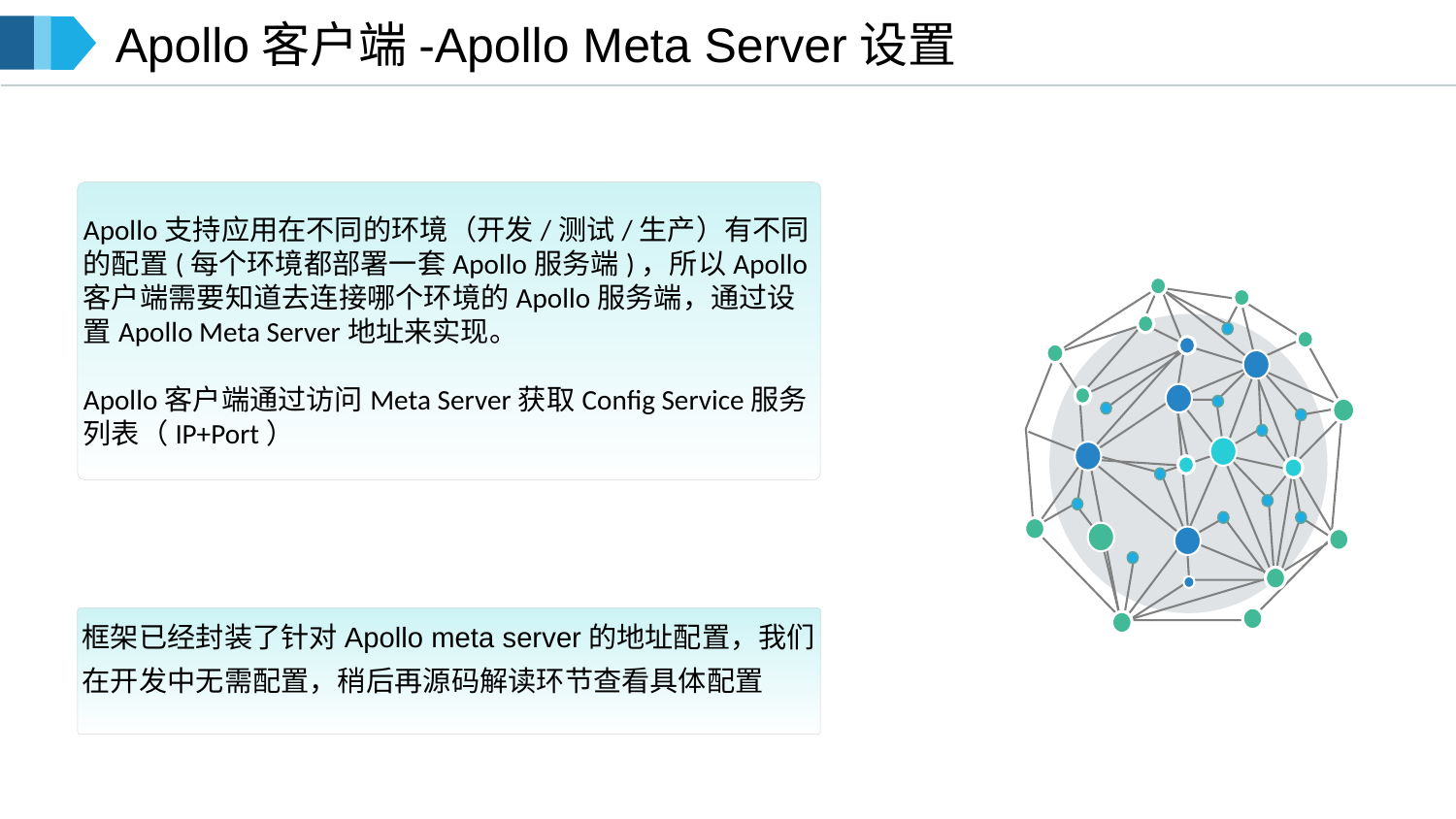

Apollo客户端-Apollo Meta Server设置
Apollo支持应用在不同的环境（开发/测试/生产）有不同的配置(每个环境都部署一套Apollo服务端)，所以Apollo客户端需要知道去连接哪个环境的Apollo服务端，通过设置Apollo Meta Server地址来实现。

Apollo客户端通过访问Meta Server获取Config Service服务列表（IP+Port）

框架已经封装了针对Apollo meta server的地址配置，我们在开发中无需配置，稍后再源码解读环节查看具体配置